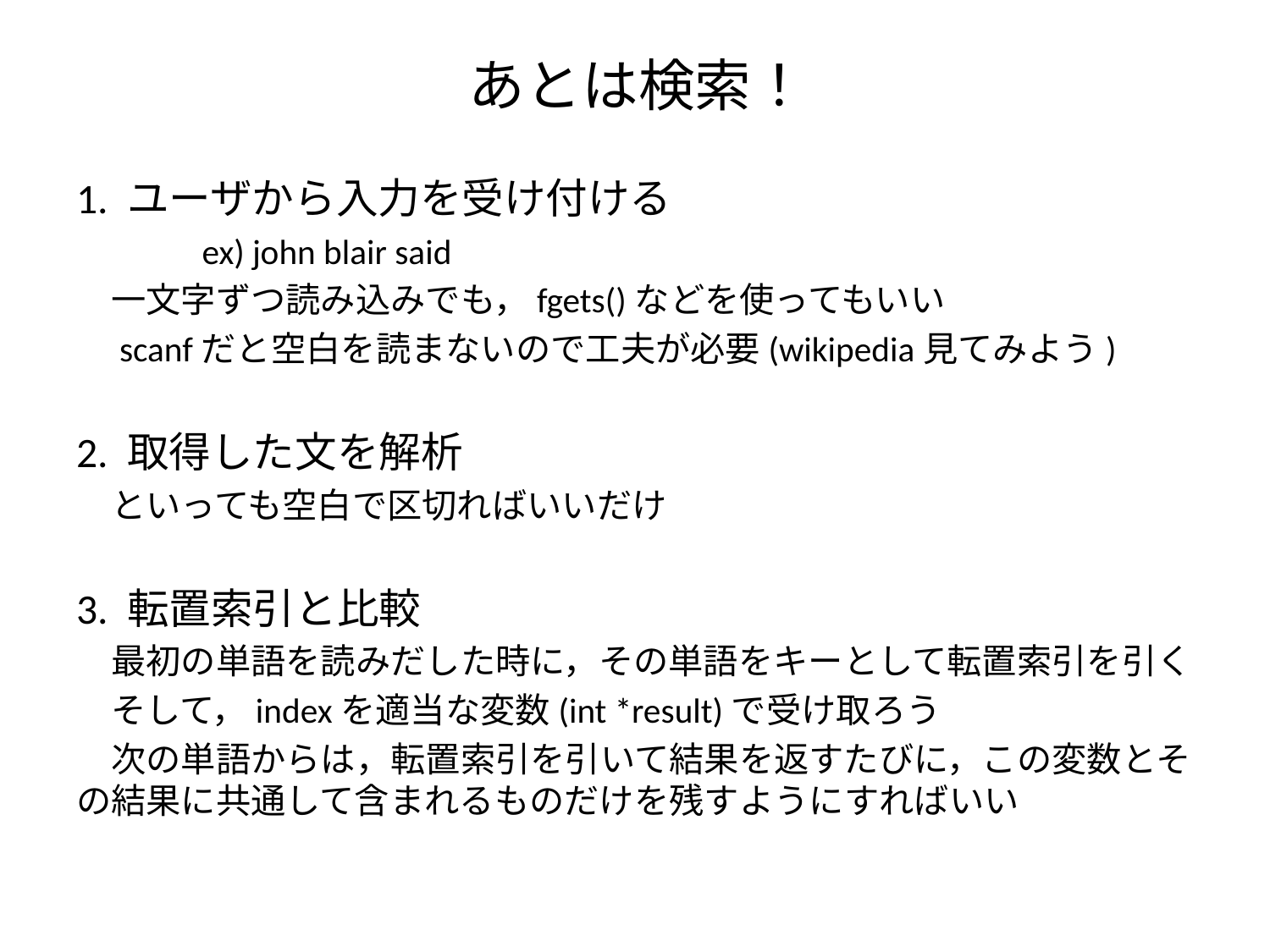

# あとは検索！
1. ユーザから入力を受け付ける
	ex) john blair said
　一文字ずつ読み込みでも，fgets()などを使ってもいい
　scanfだと空白を読まないので工夫が必要(wikipedia見てみよう)

2. 取得した文を解析
　といっても空白で区切ればいいだけ

3. 転置索引と比較
　最初の単語を読みだした時に，その単語をキーとして転置索引を引く
　そして，indexを適当な変数(int *result)で受け取ろう
　次の単語からは，転置索引を引いて結果を返すたびに，この変数とその結果に共通して含まれるものだけを残すようにすればいい